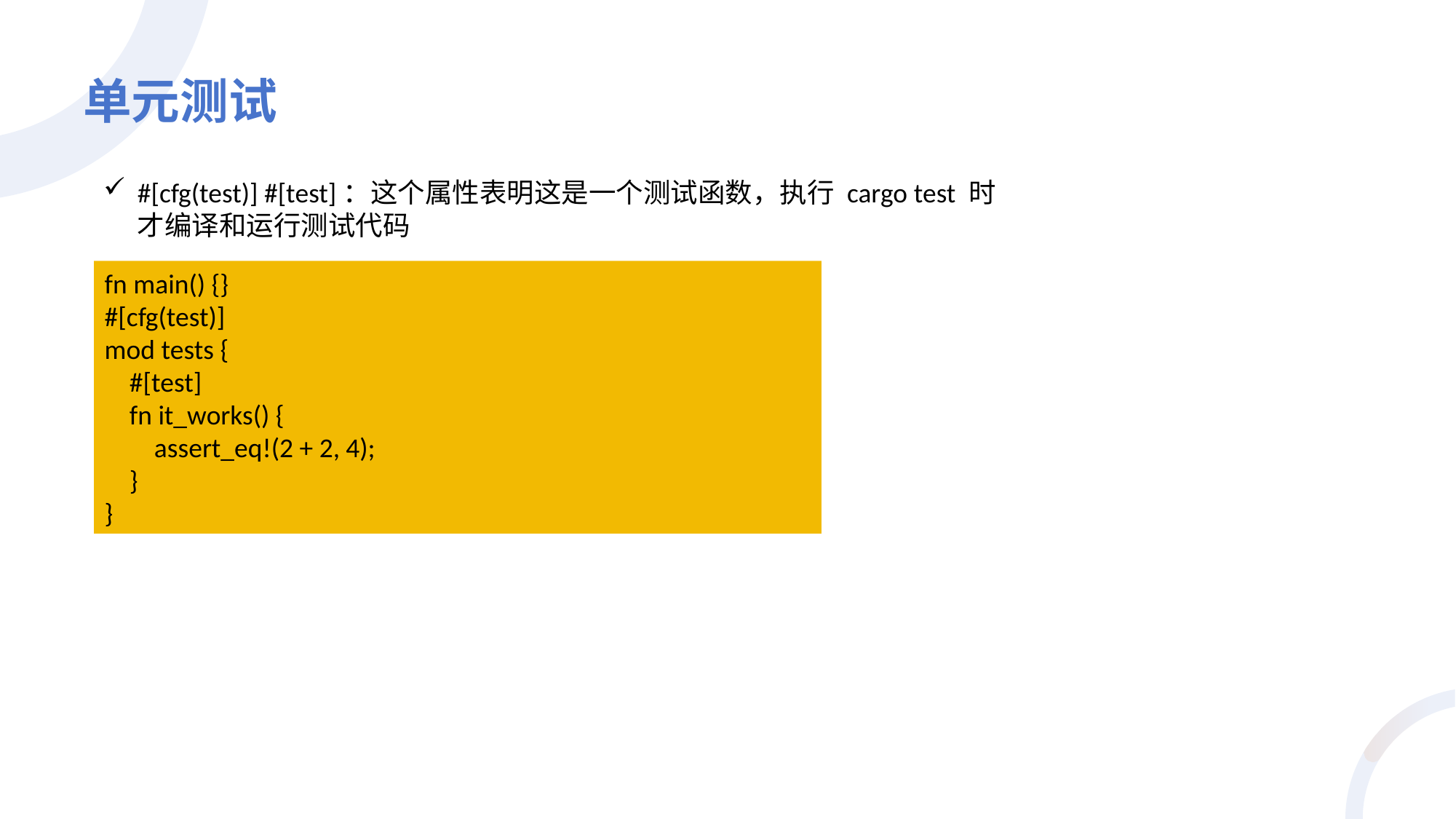

# 单元测试
#[cfg(test)] #[test]：这个属性表明这是一个测试函数，执行 cargo test 时才编译和运行测试代码
fn main() {}
#[cfg(test)]
mod tests {
    #[test]
    fn it_works() {
        assert_eq!(2 + 2, 4);
    }
}